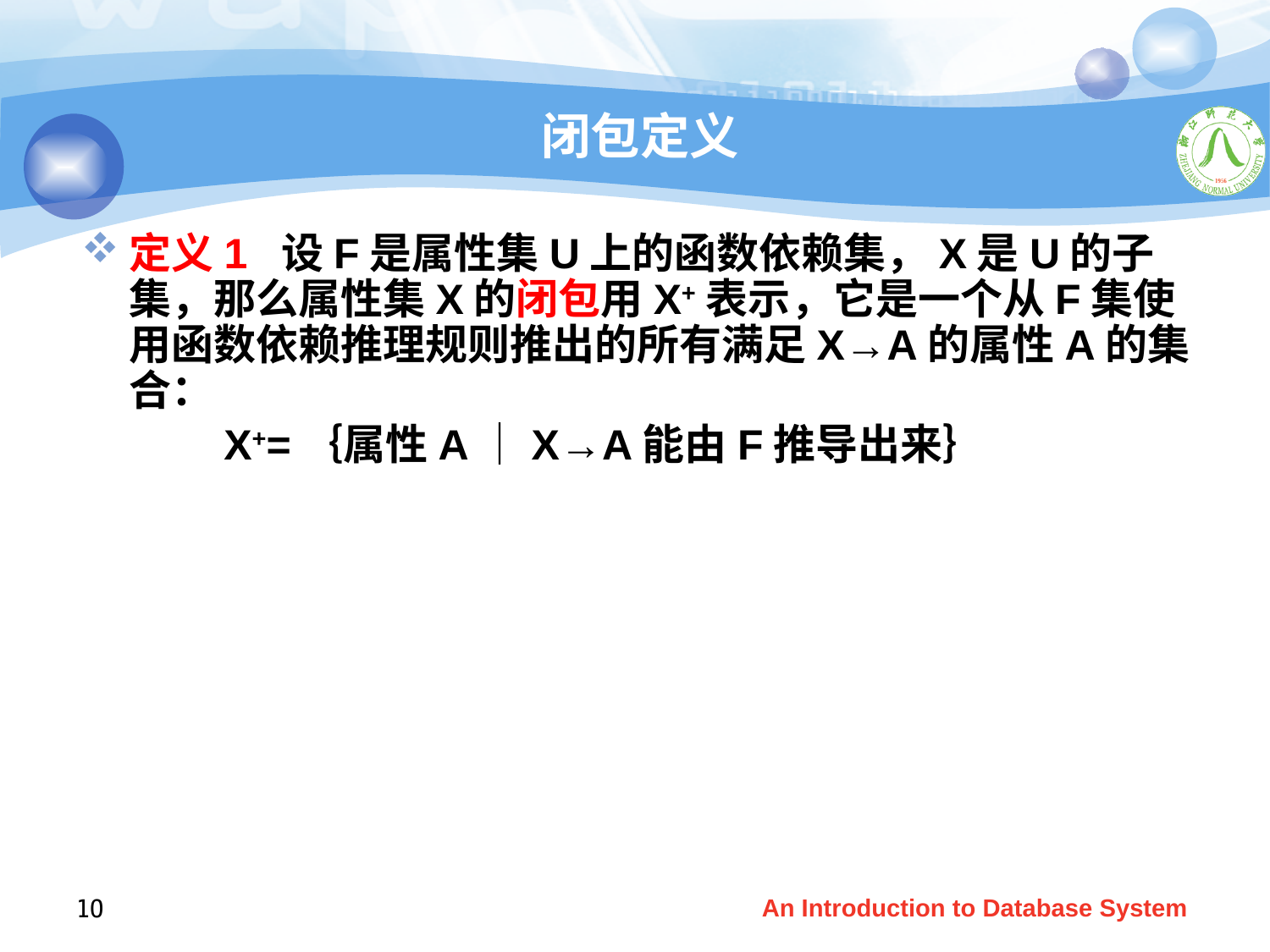

# 闭包定义
定义1  设F是属性集U上的函数依赖集，X是U的子集，那么属性集X的闭包用X+表示，它是一个从F集使用函数依赖推理规则推出的所有满足X→A的属性A的集合：
            X+=｛属性A｜X→A能由F推导出来｝

10
An Introduction to Database System